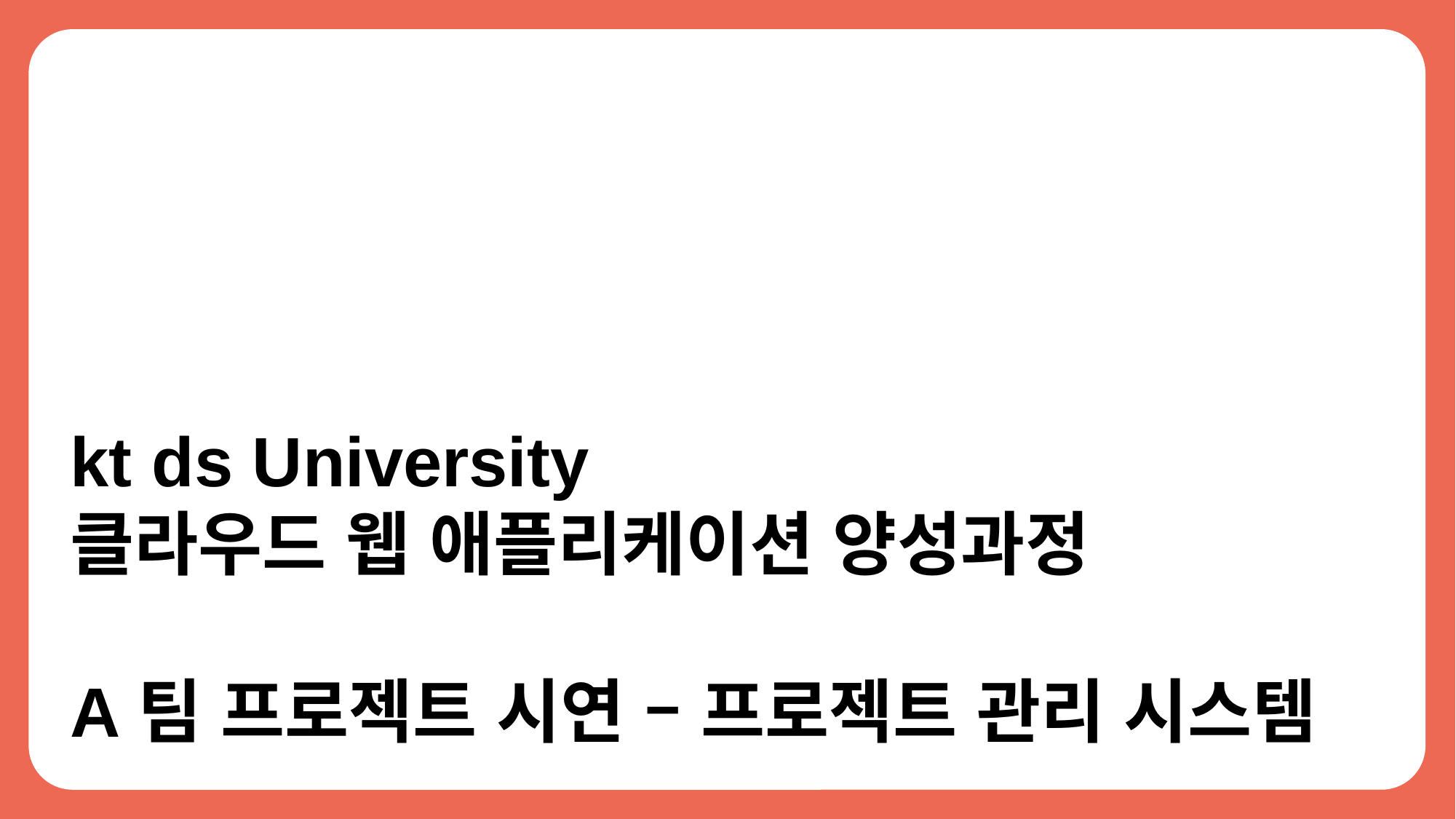

kt ds University
클라우드 웹 애플리케이션 양성과정

A팀 프로젝트 시연 – 프로젝트 관리 시스템